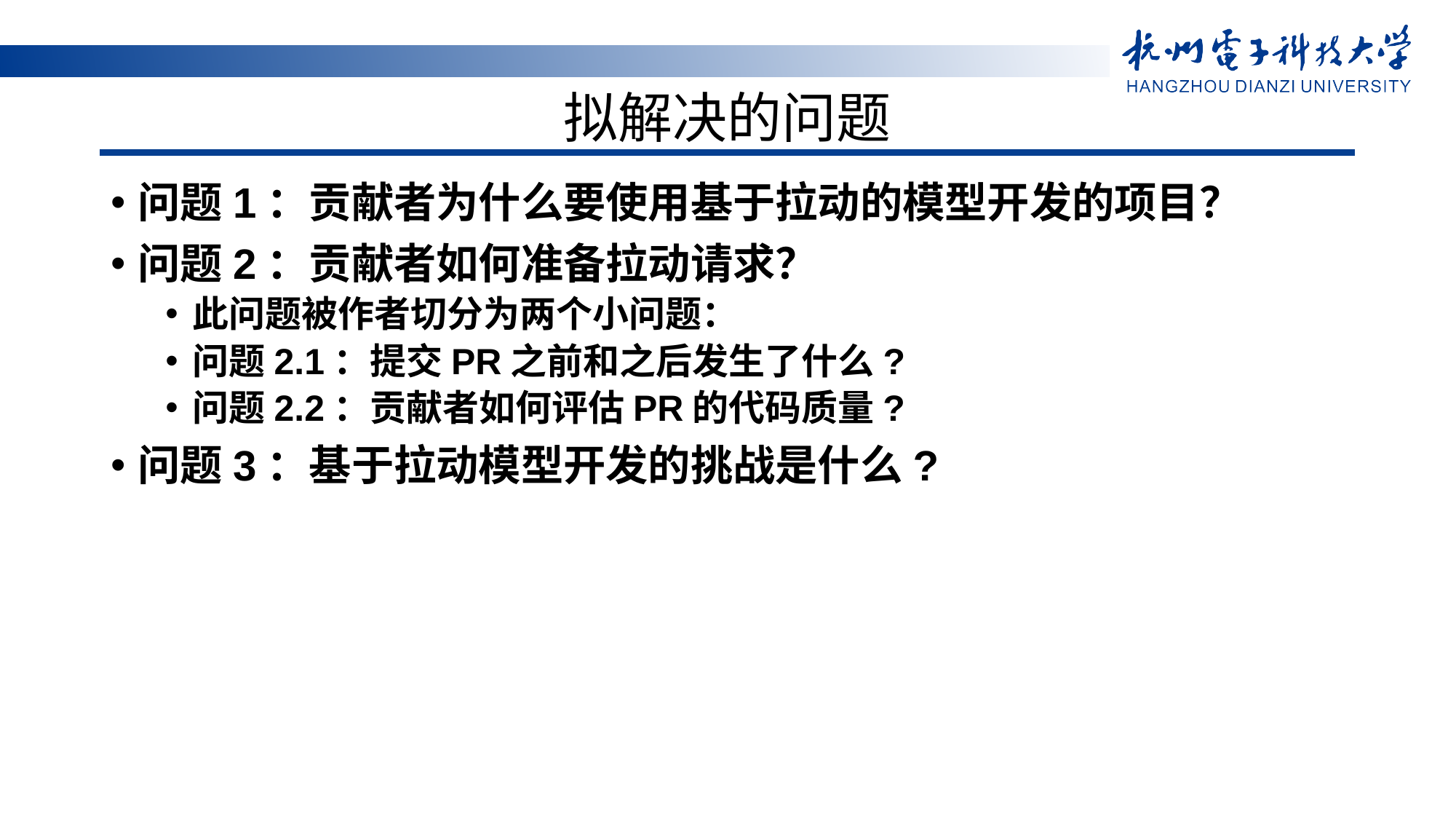

# 拟解决的问题
问题1：贡献者为什么要使用基于拉动的模型开发的项目？
问题2：贡献者如何准备拉动请求？
此问题被作者切分为两个小问题：
问题2.1：提交PR之前和之后发生了什么?
问题2.2：贡献者如何评估PR的代码质量?
问题3：基于拉动模型开发的挑战是什么?